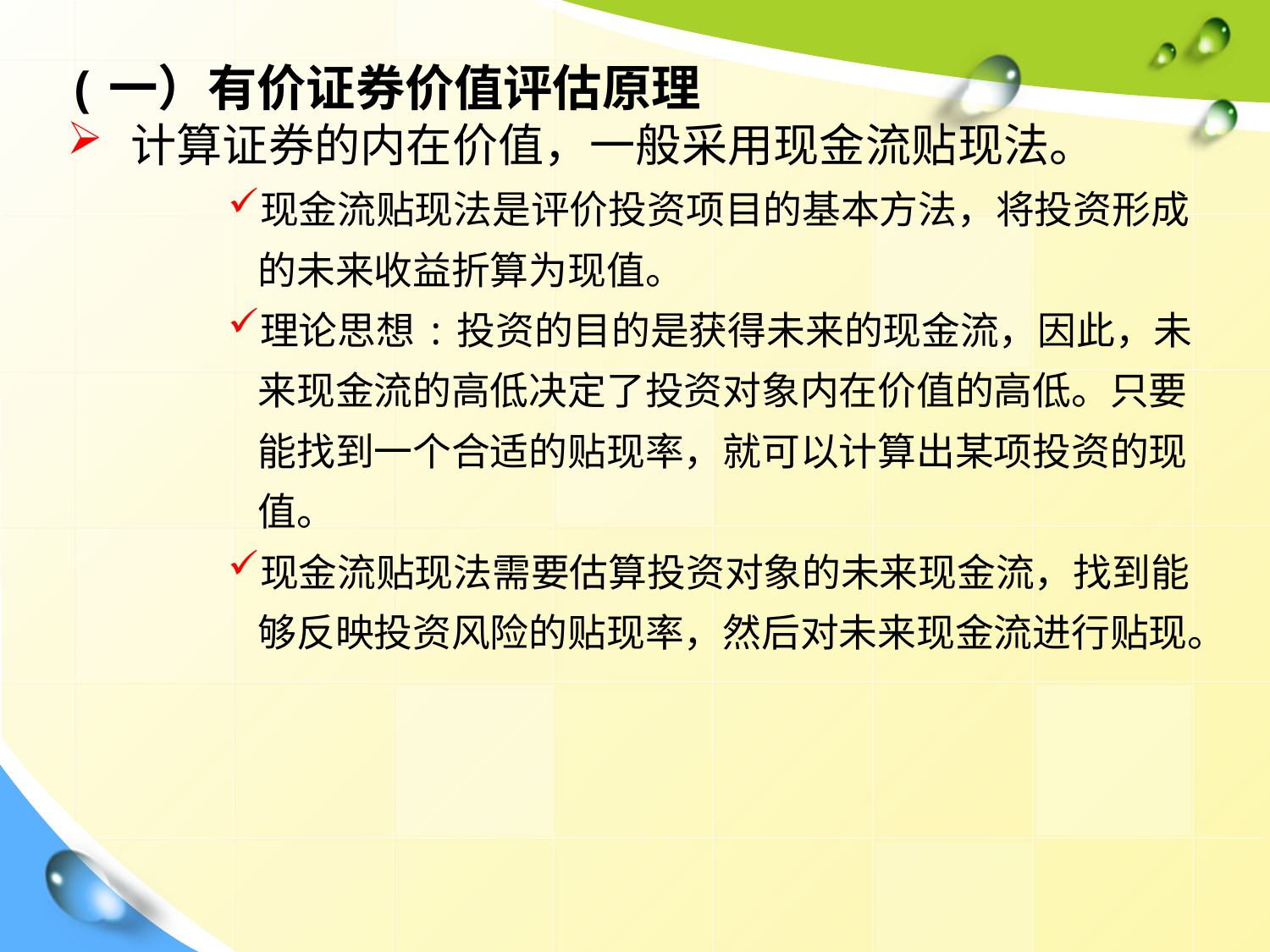

(一）有价证券价值评估原理
计算证券的内在价值，一般采用现金流贴现法。
现金流贴现法是评价投资项目的基本方法，将投资形成的未来收益折算为现值。
理论思想:投资的目的是获得未来的现金流，因此，未来现金流的高低决定了投资对象内在价值的高低。只要能找到一个合适的贴现率，就可以计算出某项投资的现值。
现金流贴现法需要估算投资对象的未来现金流，找到能够反映投资风险的贴现率，然后对未来现金流进行贴现。